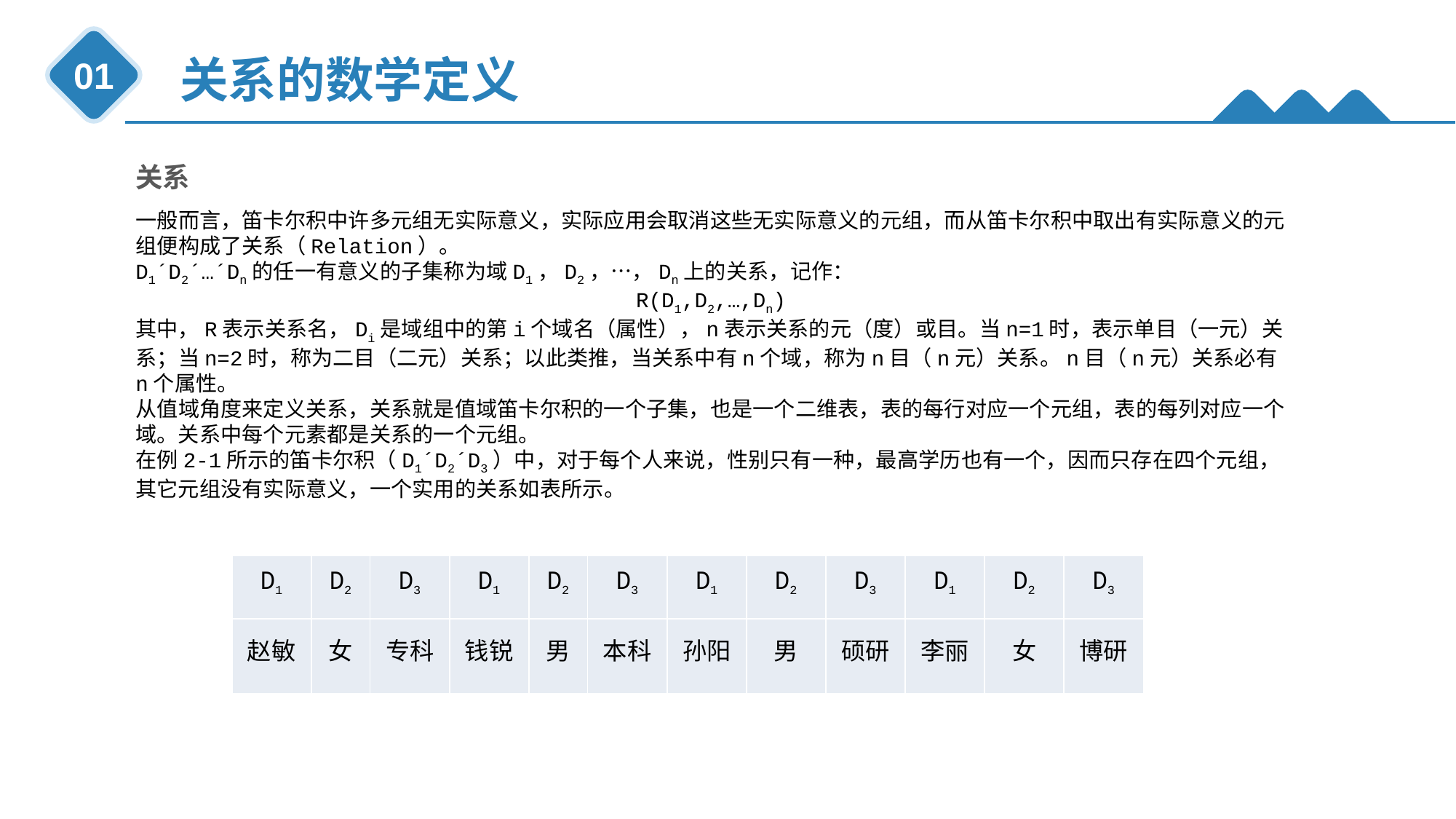

关系的数学定义
01

关系
一般而言，笛卡尔积中许多元组无实际意义，实际应用会取消这些无实际意义的元组，而从笛卡尔积中取出有实际意义的元组便构成了关系（Relation）。
D1´D2´…´Dn的任一有意义的子集称为域D1，D2，…，Dn上的关系，记作：
R(D1,D2,…,Dn)
其中，R表示关系名，Di是域组中的第i个域名（属性），n表示关系的元（度）或目。当n=1时，表示单目（一元）关系；当n=2时，称为二目（二元）关系；以此类推，当关系中有n个域，称为n目（n元）关系。n目（n元）关系必有n个属性。
从值域角度来定义关系，关系就是值域笛卡尔积的一个子集，也是一个二维表，表的每行对应一个元组，表的每列对应一个域。关系中每个元素都是关系的一个元组。
在例2-1所示的笛卡尔积（D1´D2´D3）中，对于每个人来说，性别只有一种，最高学历也有一个，因而只存在四个元组，其它元组没有实际意义，一个实用的关系如表所示。
| D1 | D2 | D3 | D1 | D2 | D3 | D1 | D2 | D3 | D1 | D2 | D3 |
| --- | --- | --- | --- | --- | --- | --- | --- | --- | --- | --- | --- |
| 赵敏 | 女 | 专科 | 钱锐 | 男 | 本科 | 孙阳 | 男 | 硕研 | 李丽 | 女 | 博研 |